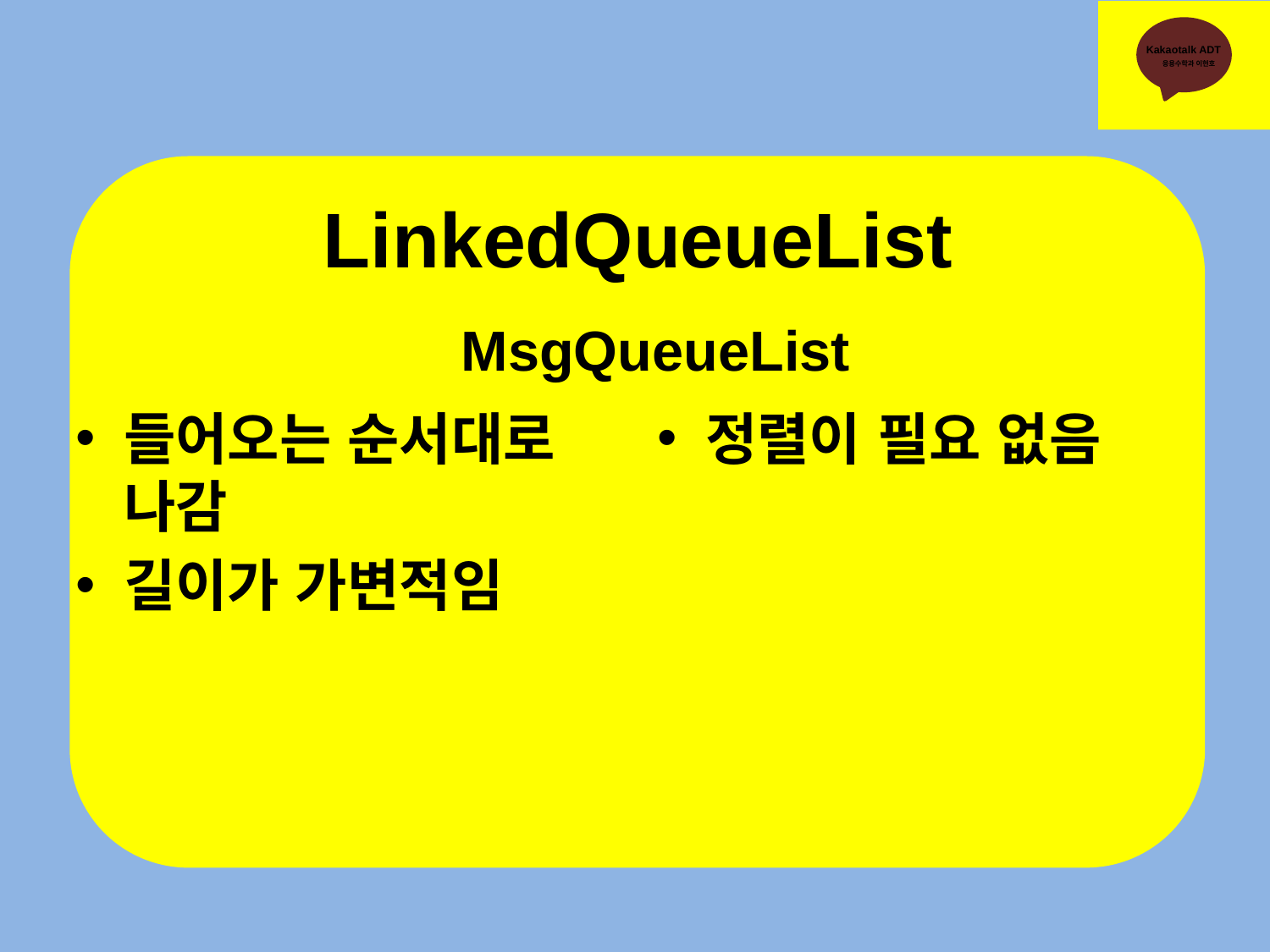

# Kakaotalk ADT
응용수학과 이현호

LinkedQueueList
MsgQueueList
들어오는 순서대로 나감
길이가 가변적임
정렬이 필요 없음